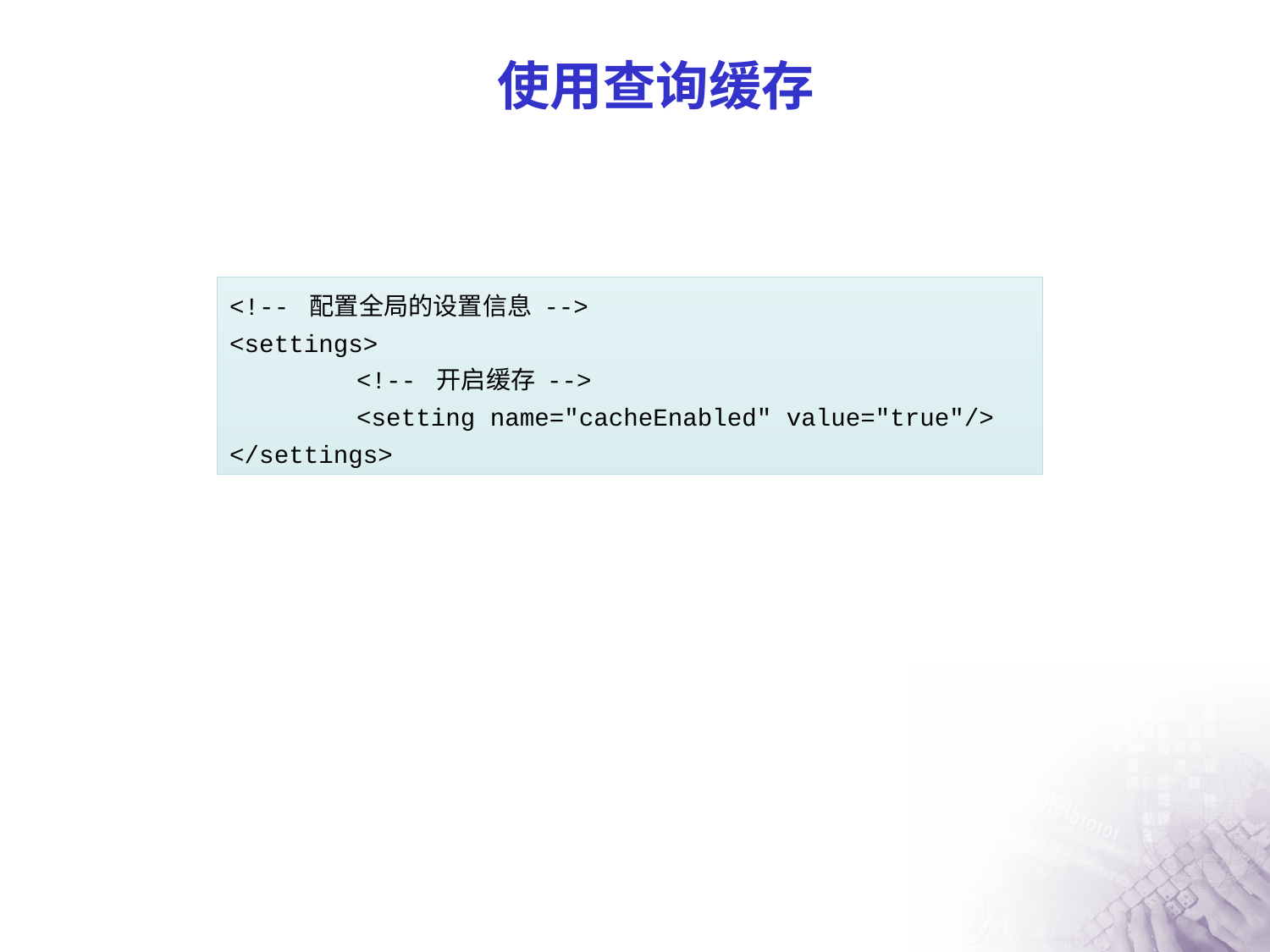

# 使用查询缓存
<!-- 配置全局的设置信息 -->
<settings>
	<!-- 开启缓存 -->
	<setting name="cacheEnabled" value="true"/>
</settings>